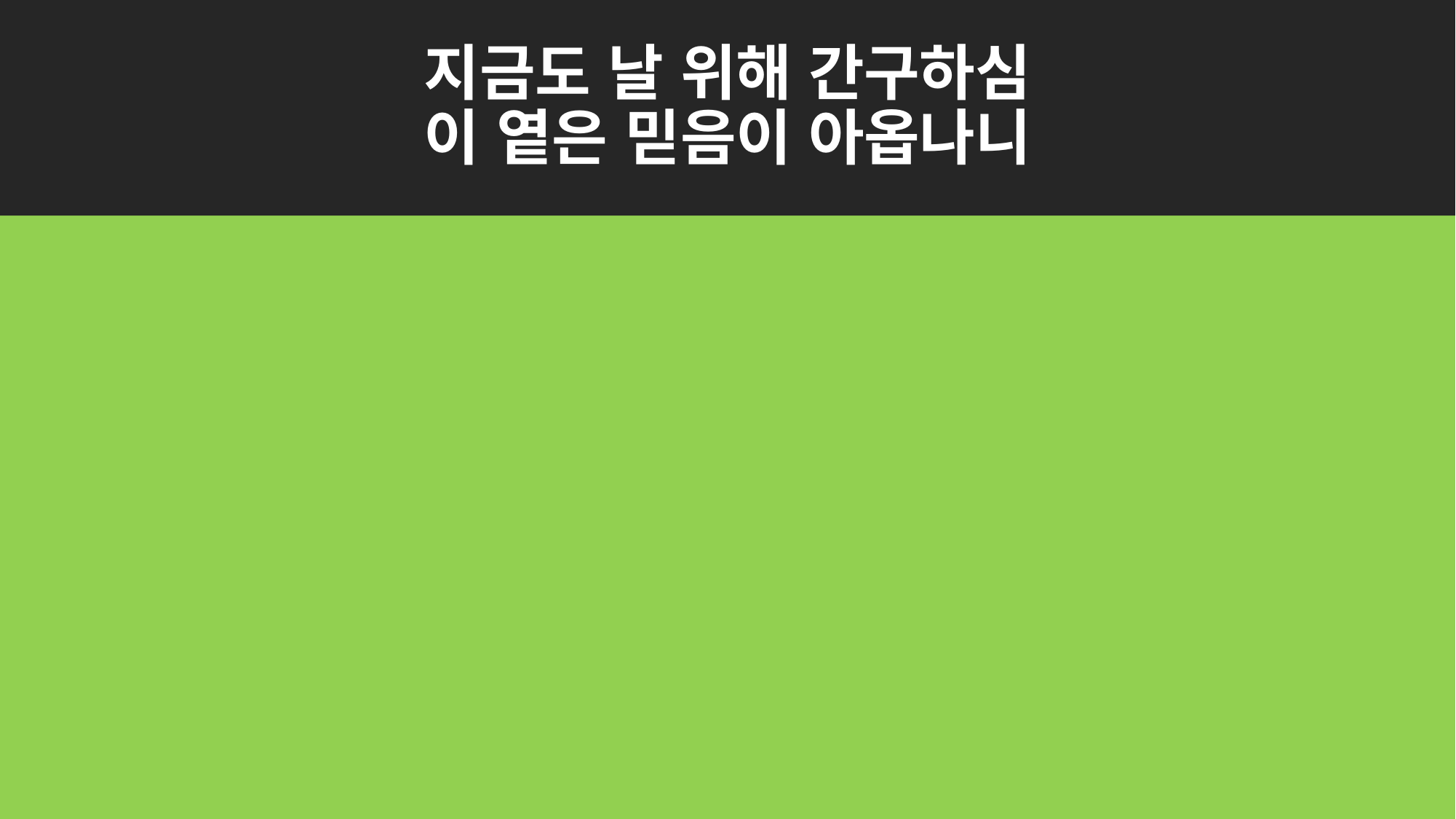

# 지금도 날 위해 간구하심 이 옅은 믿음이 아옵나니